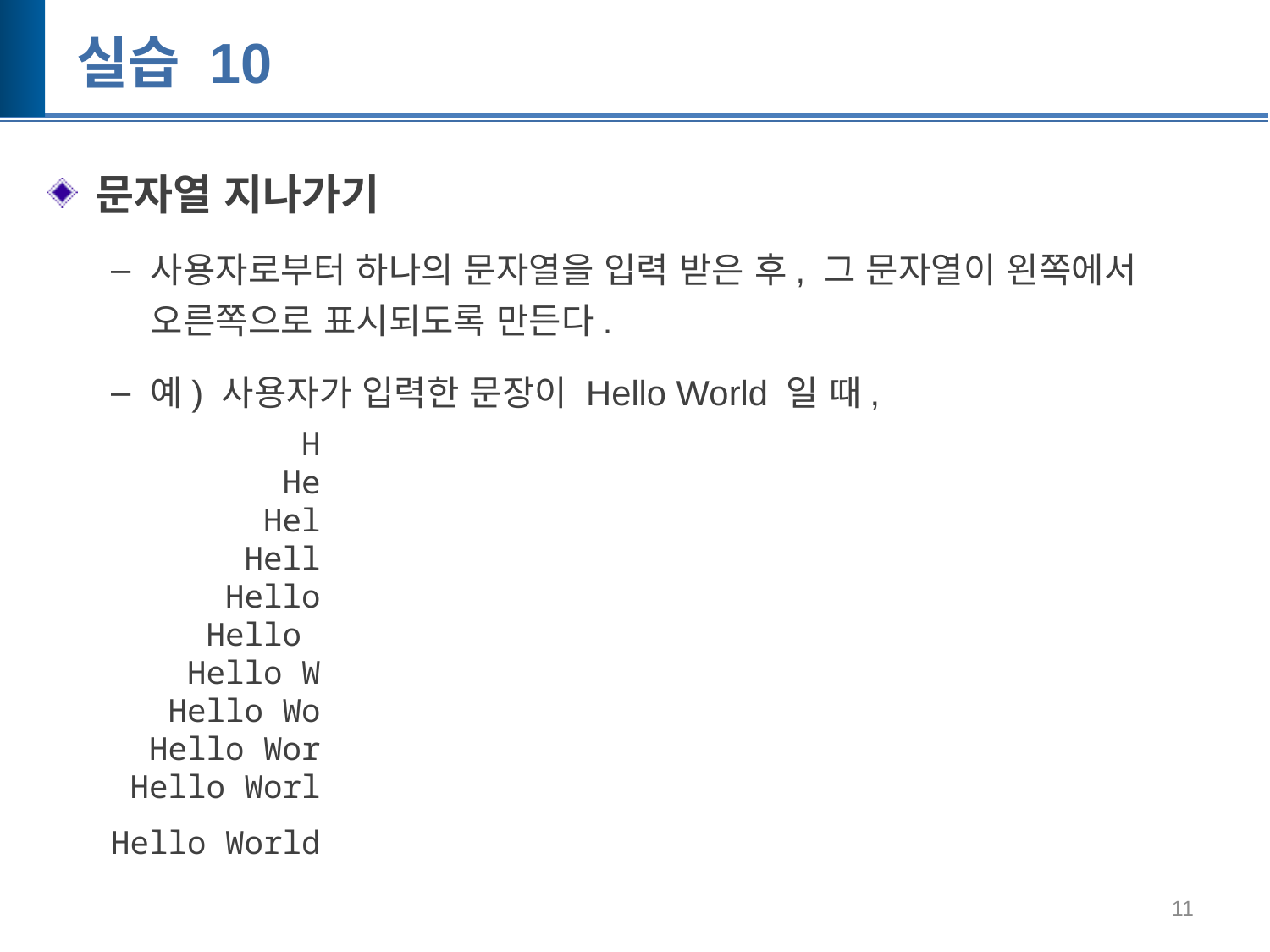

# 실습 10
문자열 지나가기
사용자로부터 하나의 문자열을 입력 받은 후, 그 문자열이 왼쪽에서 오른쪽으로 표시되도록 만든다.
예) 사용자가 입력한 문장이 Hello World 일 때,
          H
         He
        Hel
       Hell
      Hello
     Hello
    Hello W
   Hello Wo
  Hello Wor
 Hello Worl
Hello World

11